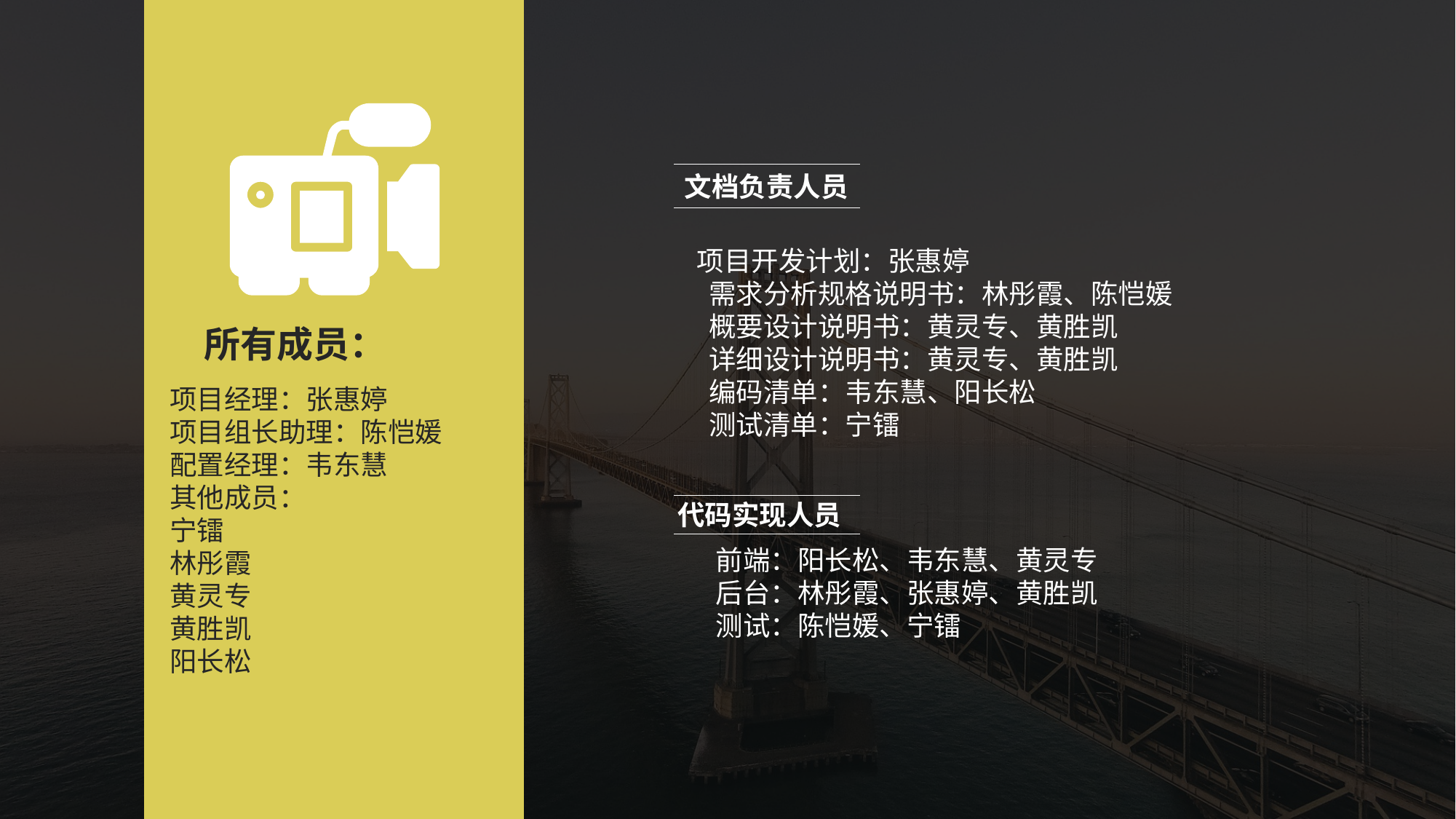

文档负责人员
  项目开发计划：张惠婷
    需求分析规格说明书：林彤霞、陈恺媛
    概要设计说明书：黄灵专、黄胜凯
    详细设计说明书：黄灵专、黄胜凯
    编码清单：韦东慧、阳长松
    测试清单：宁镭
所有成员：
项目经理：张惠婷
项目组长助理：陈恺媛
配置经理：韦东慧
其他成员：
宁镭
林彤霞
黄灵专
黄胜凯
阳长松
代码实现人员
     前端：阳长松、韦东慧、黄灵专
     后台：林彤霞、张惠婷、黄胜凯
     测试：陈恺媛、宁镭